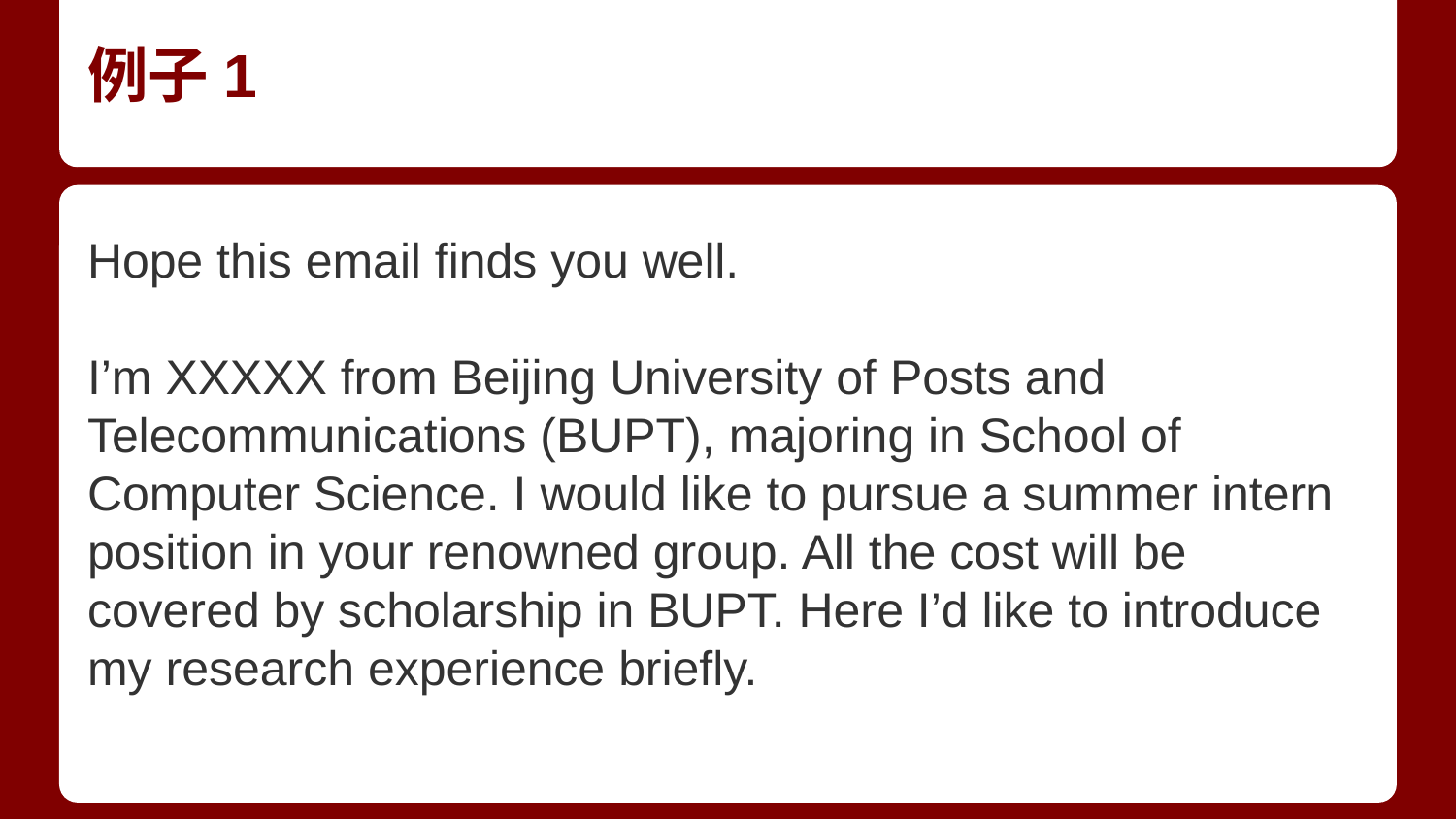

# 例子1
Hope this email finds you well.

I’m XXXXX from Beijing University of Posts and Telecommunications (BUPT), majoring in School of Computer Science. I would like to pursue a summer intern position in your renowned group. All the cost will be covered by scholarship in BUPT. Here I’d like to introduce my research experience briefly.